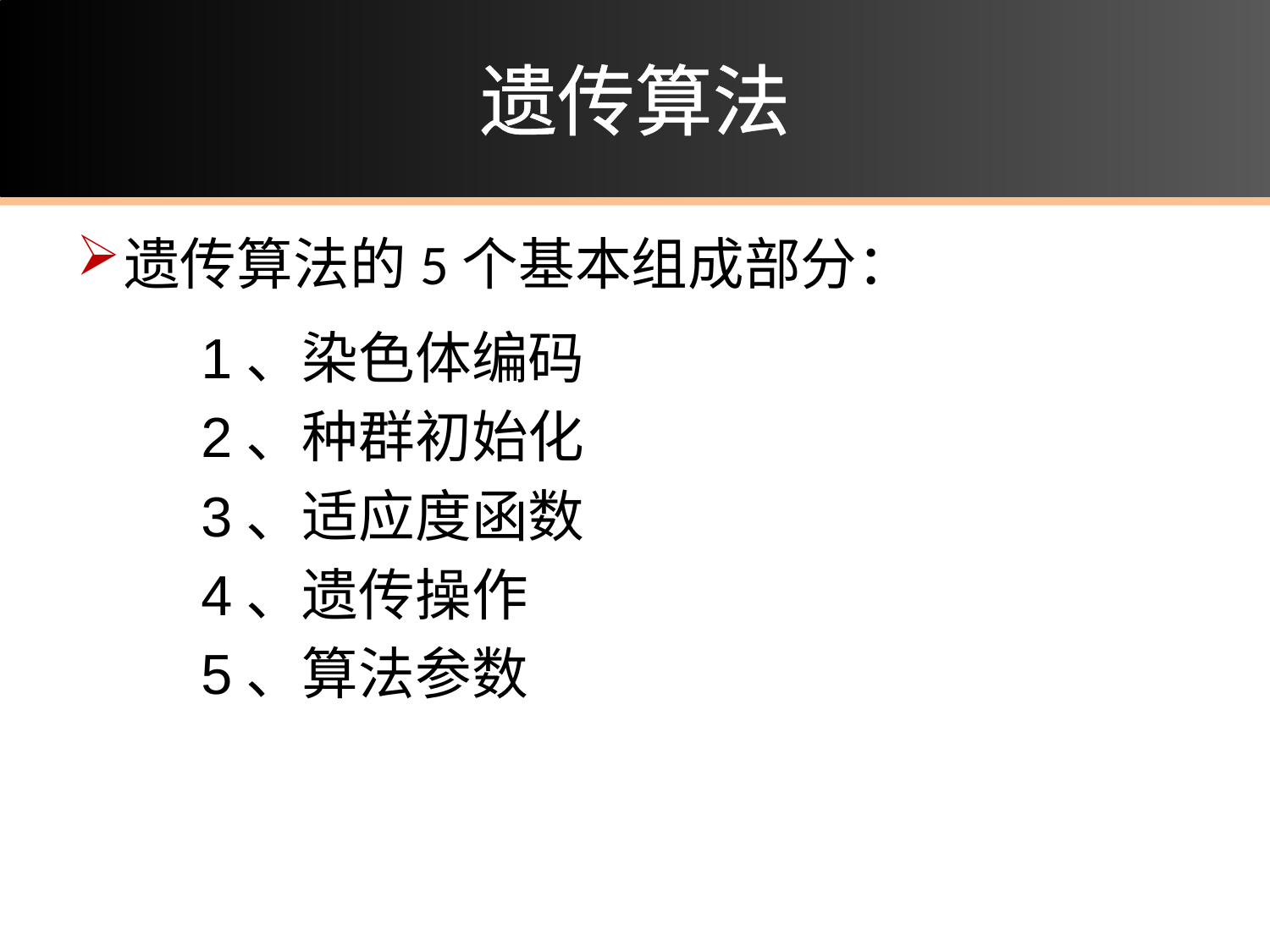

# 遗传算法
遗传算法的5个基本组成部分：
1、染色体编码
2、种群初始化
3、适应度函数
4、遗传操作
5、算法参数